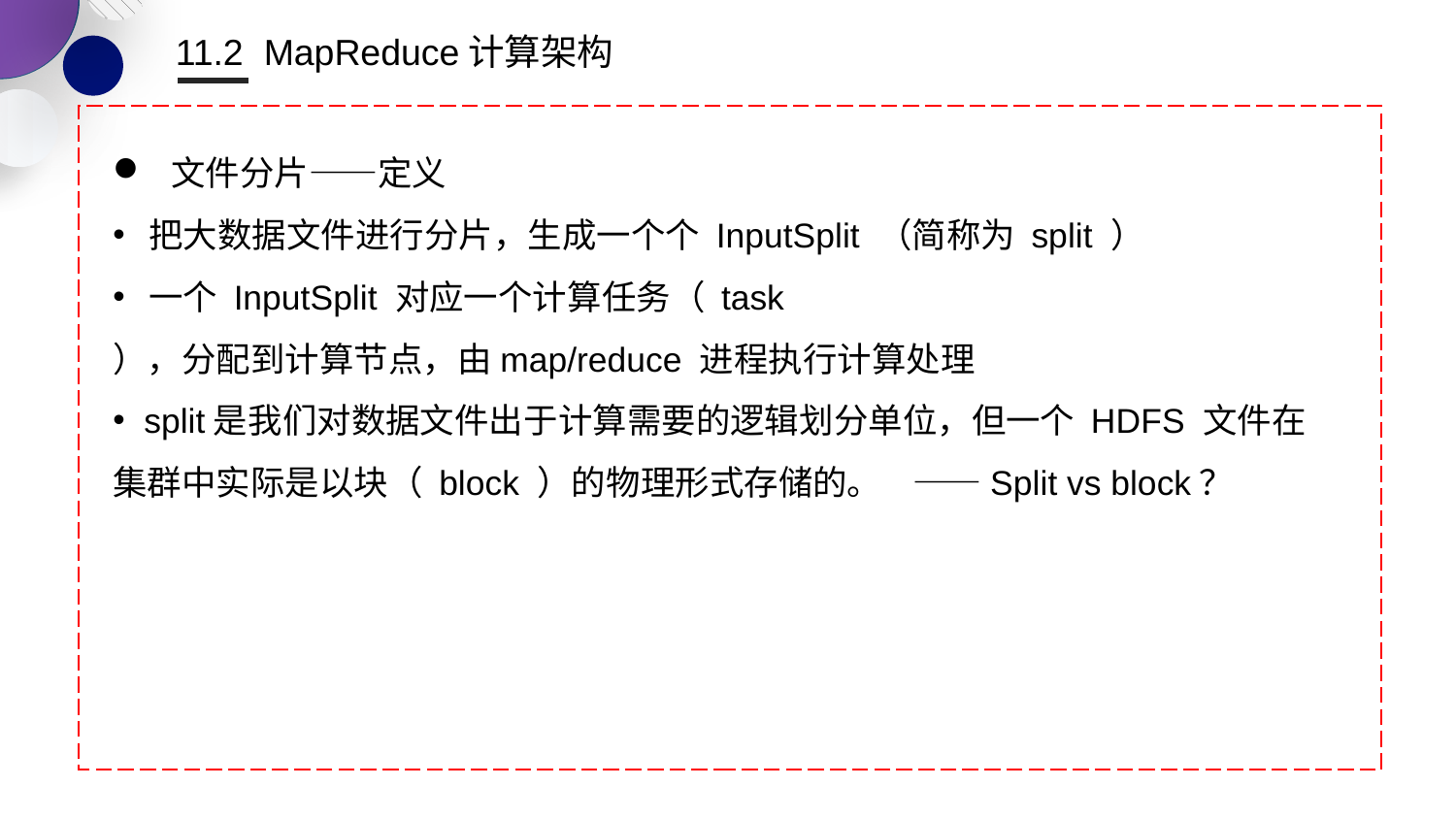

11.2  MapReduce计算架构

  文件分片——定义
  把大数据文件进行分片，生成一个个 InputSplit （简称为 split ）
  一个 InputSplit 对应一个计算任务（ task ），分配到计算节点，由map/reduce 进程执行计算处理
  split是我们对数据文件出于计算需要的逻辑划分单位，但一个 HDFS 文件在集群中实际是以块（ block ）的物理形式存储的。    ——Split vs block？